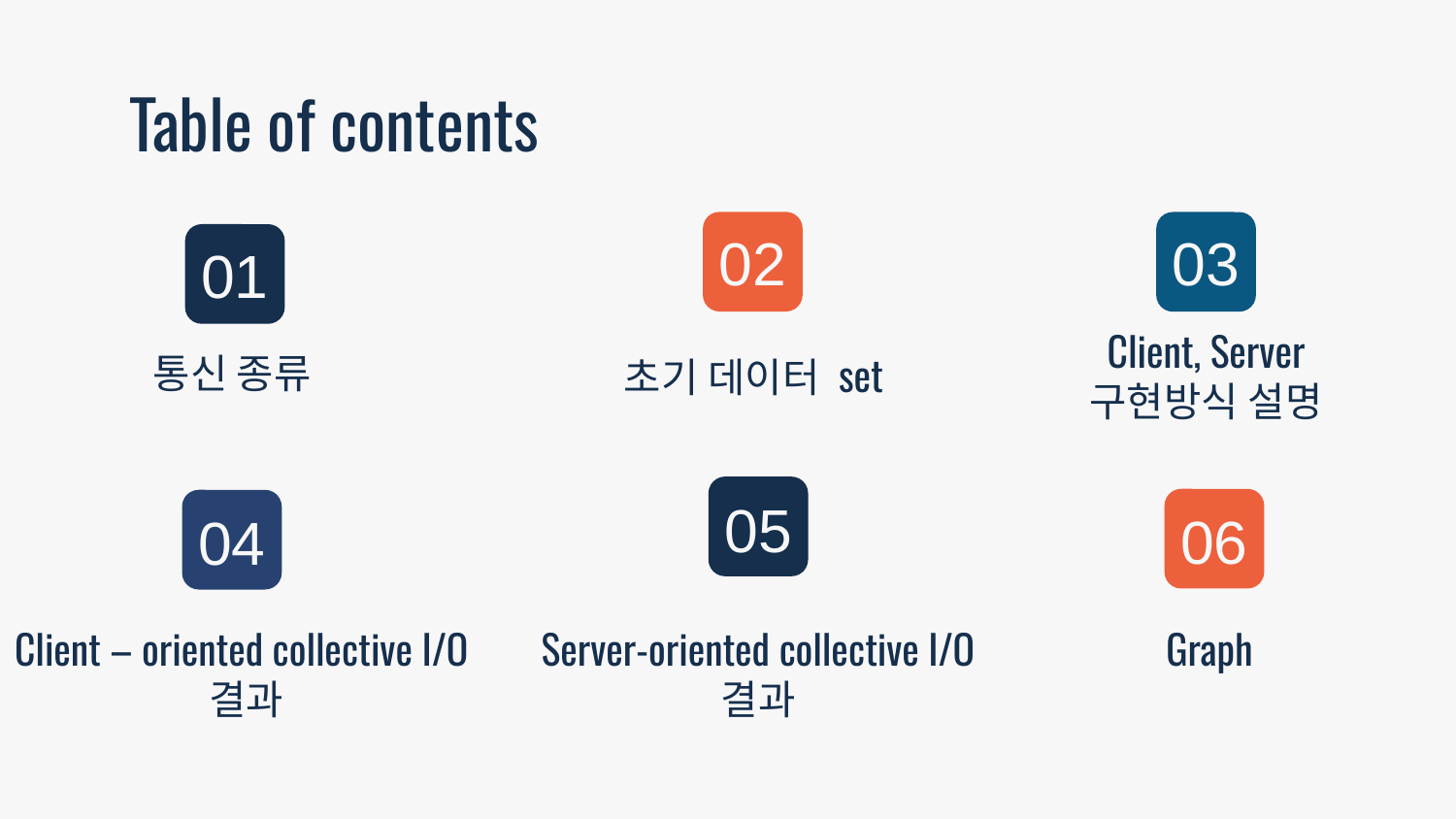

# Table of contents

02
03
01
Client, Server 구현방식 설명
통신 종류
초기 데이터 set

05
06
04
Server-oriented collective I/O
결과
Graph
Client – oriented collective I/O
결과